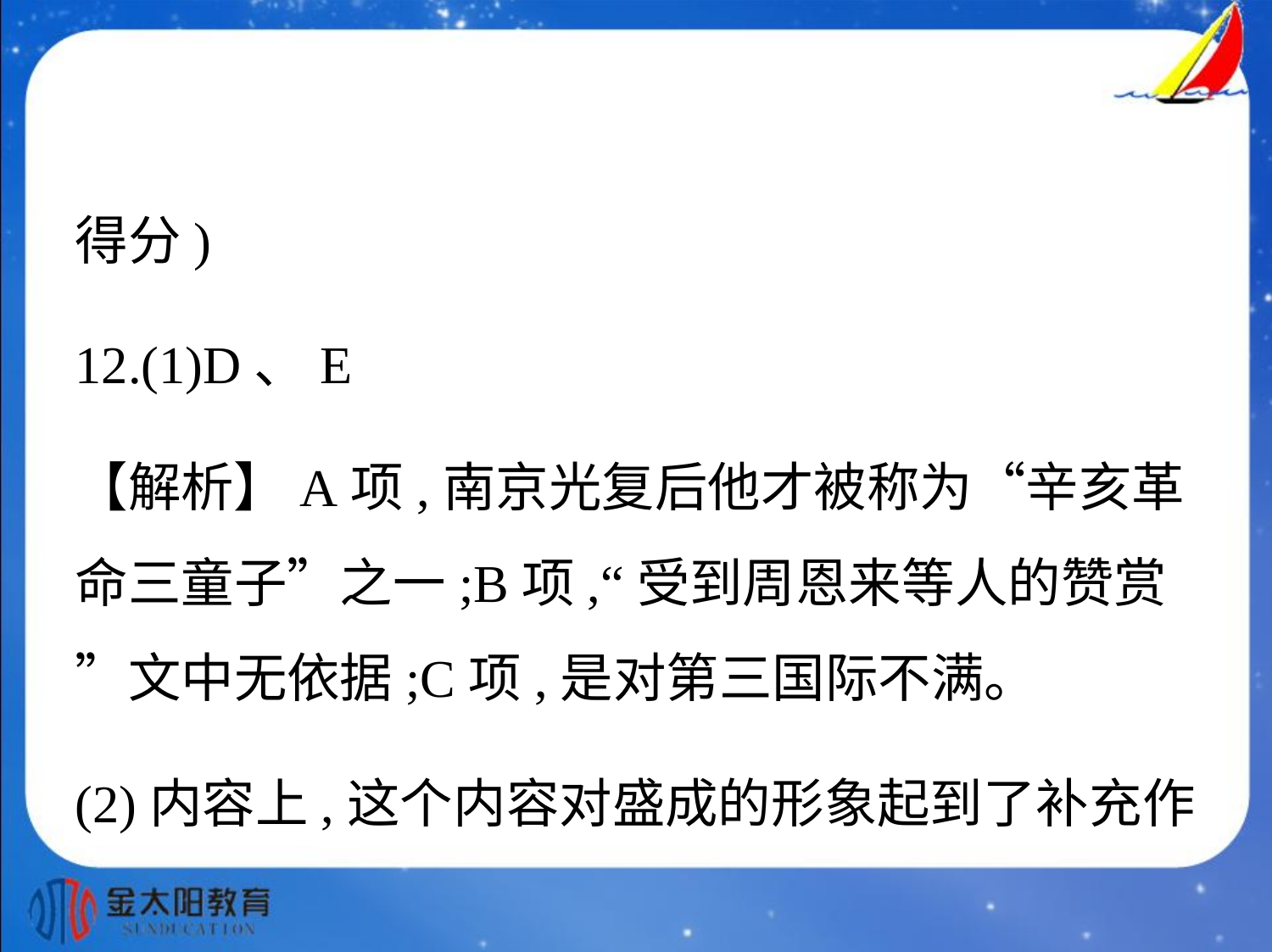

得分)
12.(1)D、E
【解析】A项,南京光复后他才被称为“辛亥革
命三童子”之一;B项,“受到周恩来等人的赞赏
”文中无依据;C项,是对第三国际不满。
(2)内容上,这个内容对盛成的形象起到了补充作